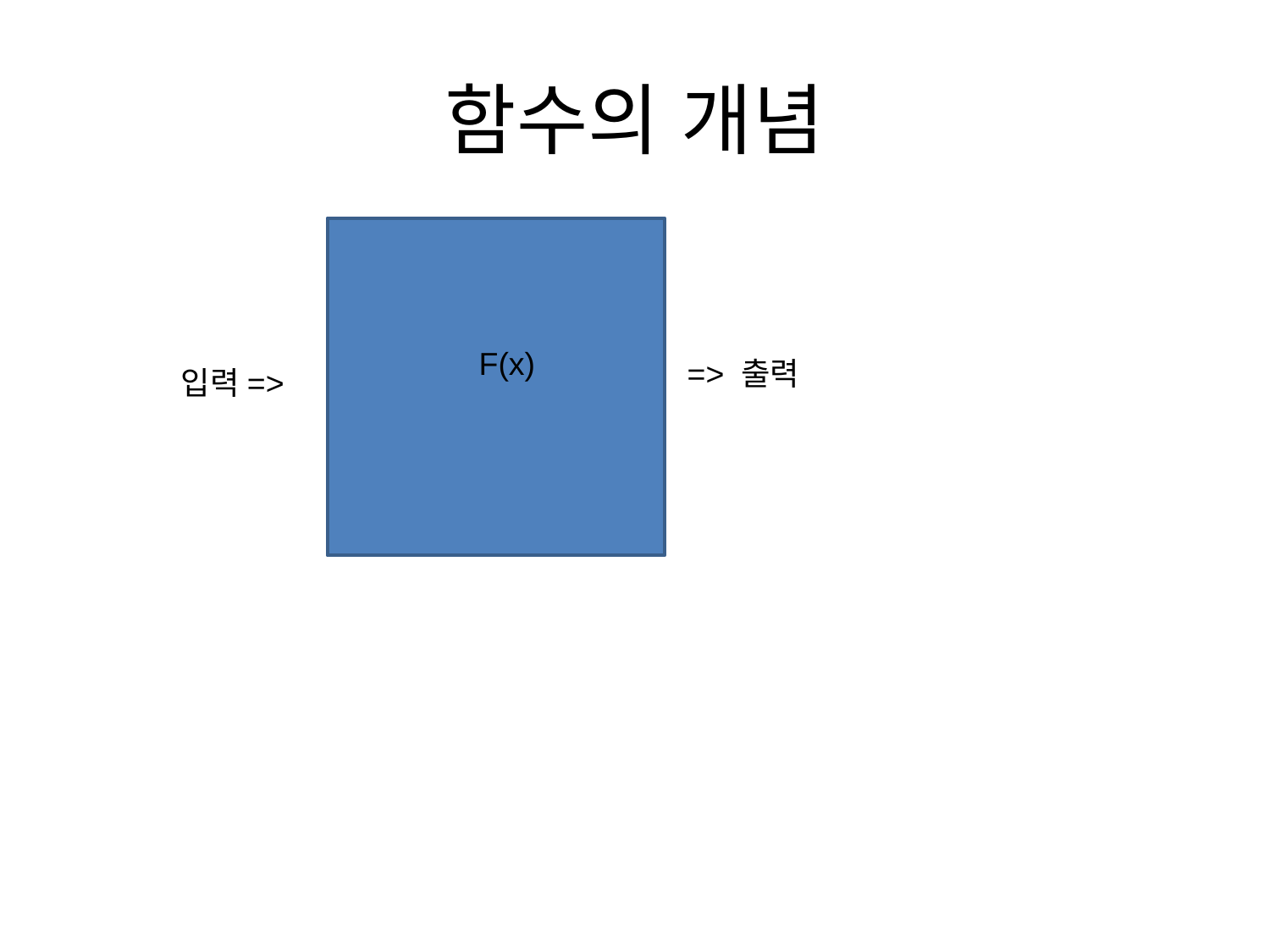

# 함수의 개념

F(x)
=> 출력
입력=>